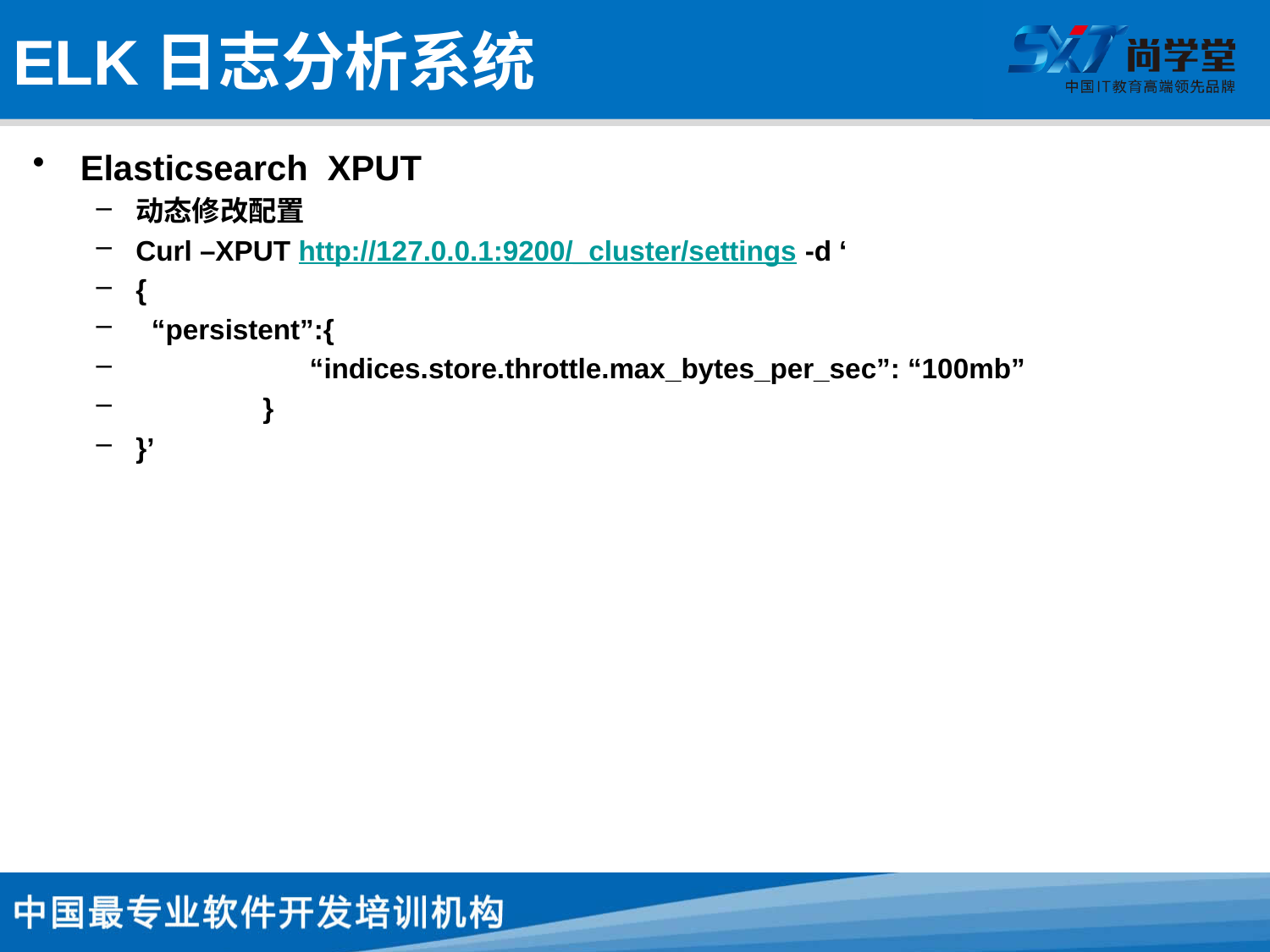

# ELK日志分析系统
Elasticsearch  XPUT
动态修改配置
Curl –XPUT http://127.0.0.1:9200/_cluster/settings -d ‘
{
  “persistent”:{
 	      “indices.store.throttle.max_bytes_per_sec”: “100mb”
 	}
}’